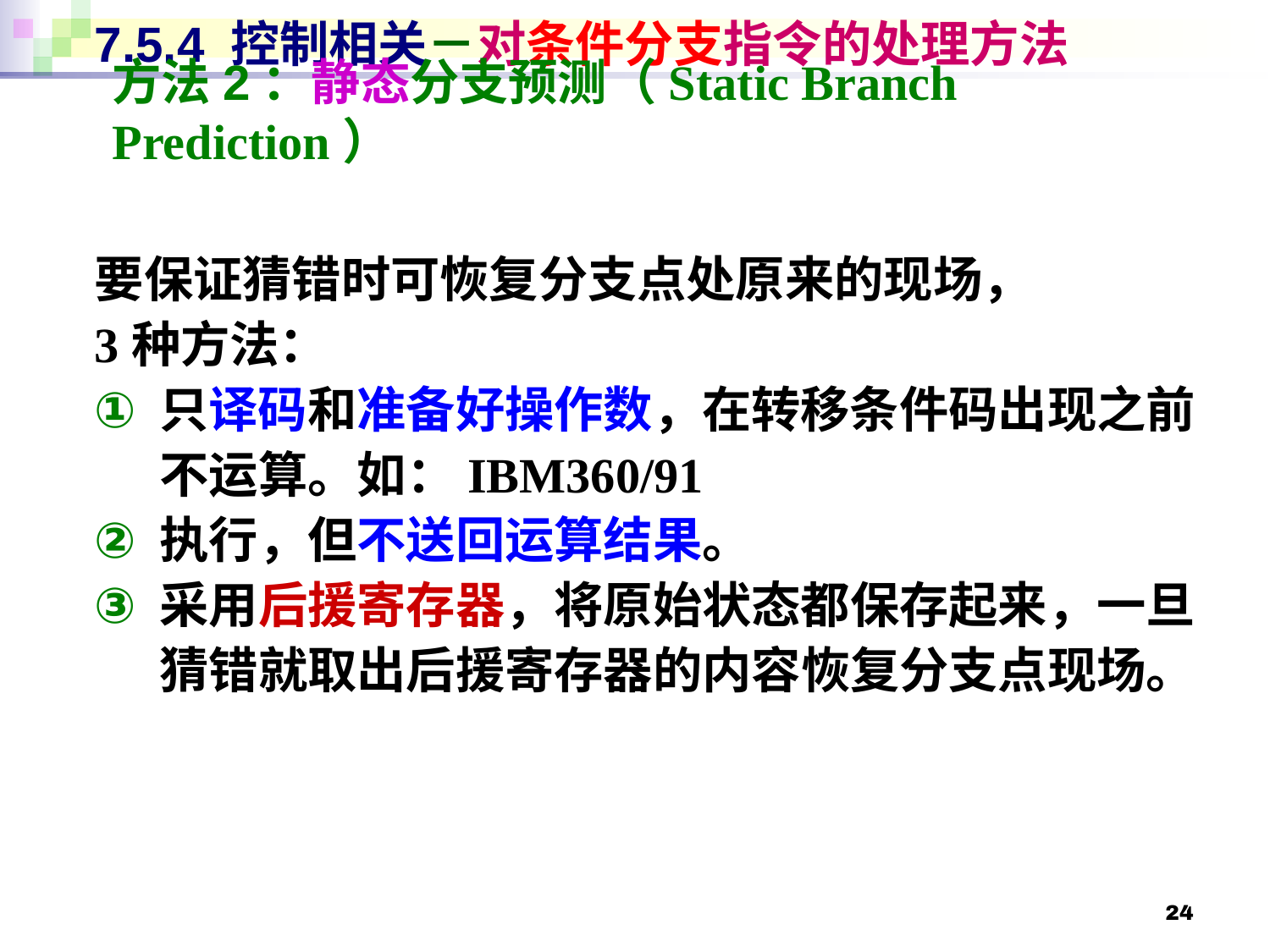

# 7.5.4 控制相关－对条件分支指令的处理方法
方法2：静态分支预测（Static Branch Prediction）
要保证猜错时可恢复分支点处原来的现场，
3种方法：
只译码和准备好操作数，在转移条件码出现之前不运算。如：IBM360/91
执行，但不送回运算结果。
采用后援寄存器，将原始状态都保存起来，一旦猜错就取出后援寄存器的内容恢复分支点现场。
24